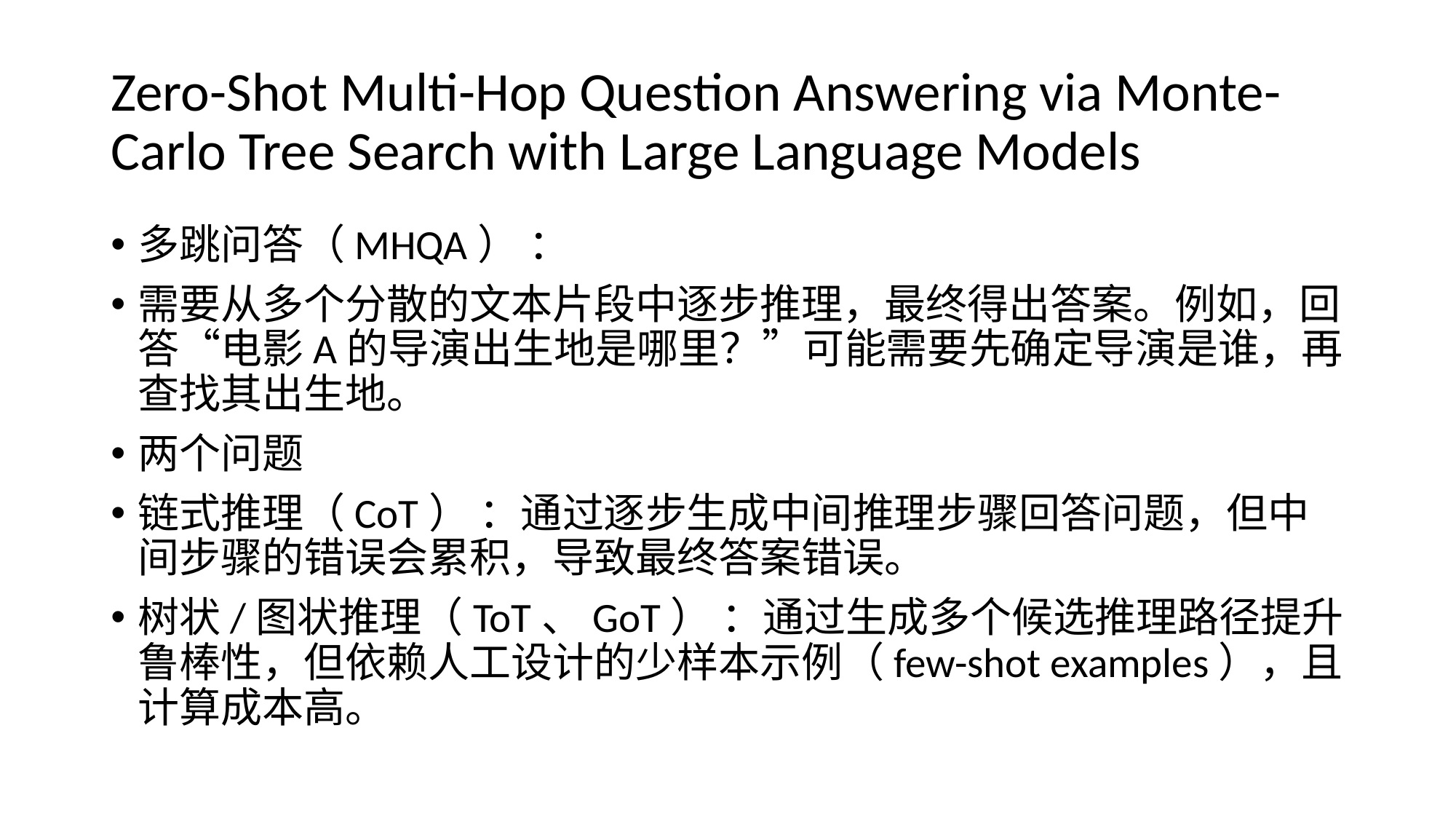

# Zero-Shot Multi-Hop Question Answering via Monte-Carlo Tree Search with Large Language Models
多跳问答（MHQA） ：
需要从多个分散的文本片段中逐步推理，最终得出答案。例如，回答“电影A的导演出生地是哪里？”可能需要先确定导演是谁，再查找其出生地。
两个问题
链式推理（CoT） ：通过逐步生成中间推理步骤回答问题，但中间步骤的错误会累积，导致最终答案错误。
树状/图状推理（ToT、GoT） ：通过生成多个候选推理路径提升鲁棒性，但依赖人工设计的少样本示例（few-shot examples），且计算成本高。